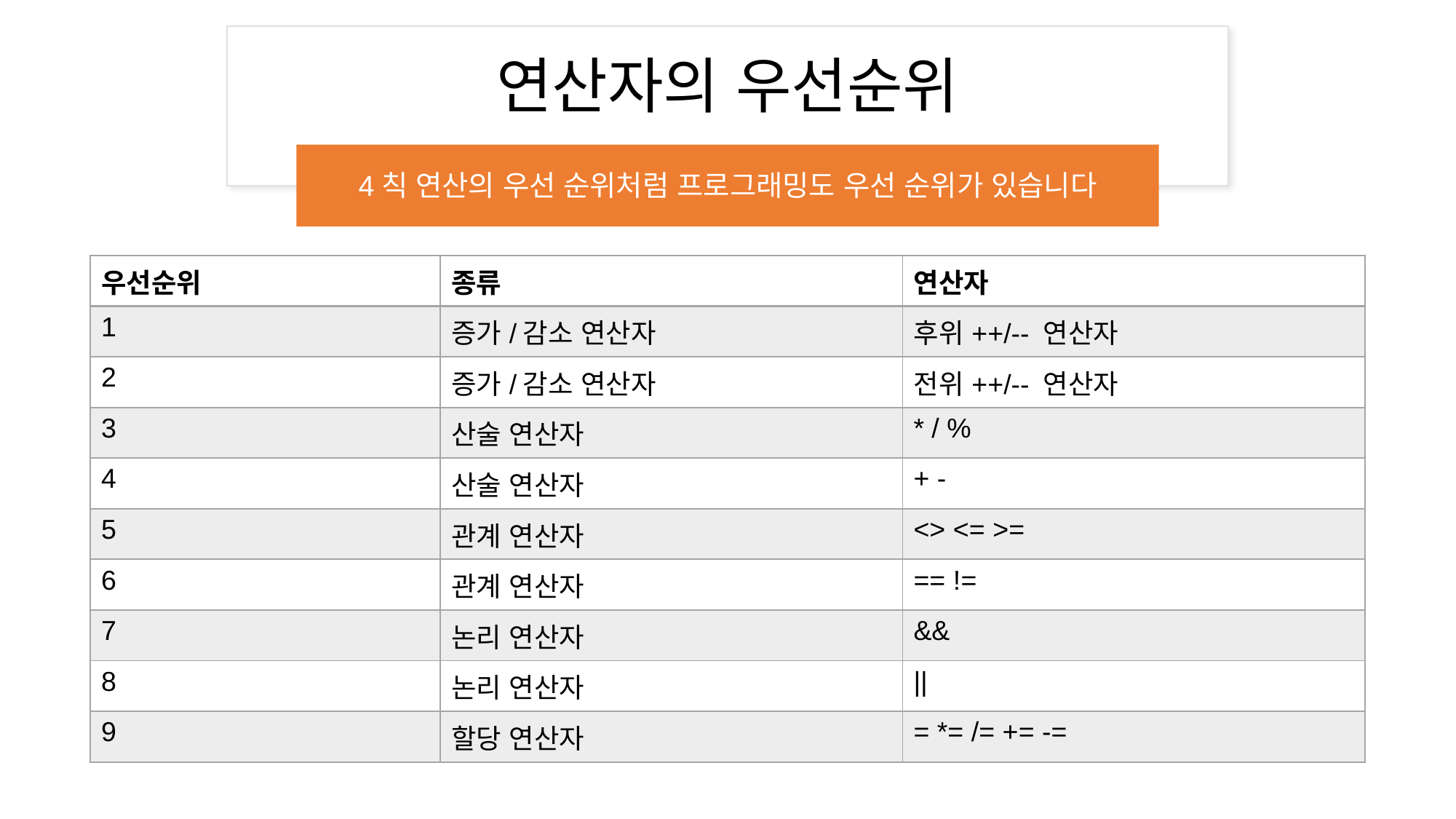

# 연산자의 우선순위

4칙 연산의 우선 순위처럼 프로그래밍도 우선 순위가 있습니다
| 우선순위 | 종류 | 연산자 |
| --- | --- | --- |
| 1 | 증가/감소 연산자 | 후위++/-- 연산자 |
| 2 | 증가/감소 연산자 | 전위++/-- 연산자 |
| 3 | 산술 연산자 | \* / % |
| 4 | 산술 연산자 | + - |
| 5 | 관계 연산자 | <> <= >= |
| 6 | 관계 연산자 | == != |
| 7 | 논리 연산자 | && |
| 8 | 논리 연산자 | || |
| 9 | 할당 연산자 | = \*= /= += -= |